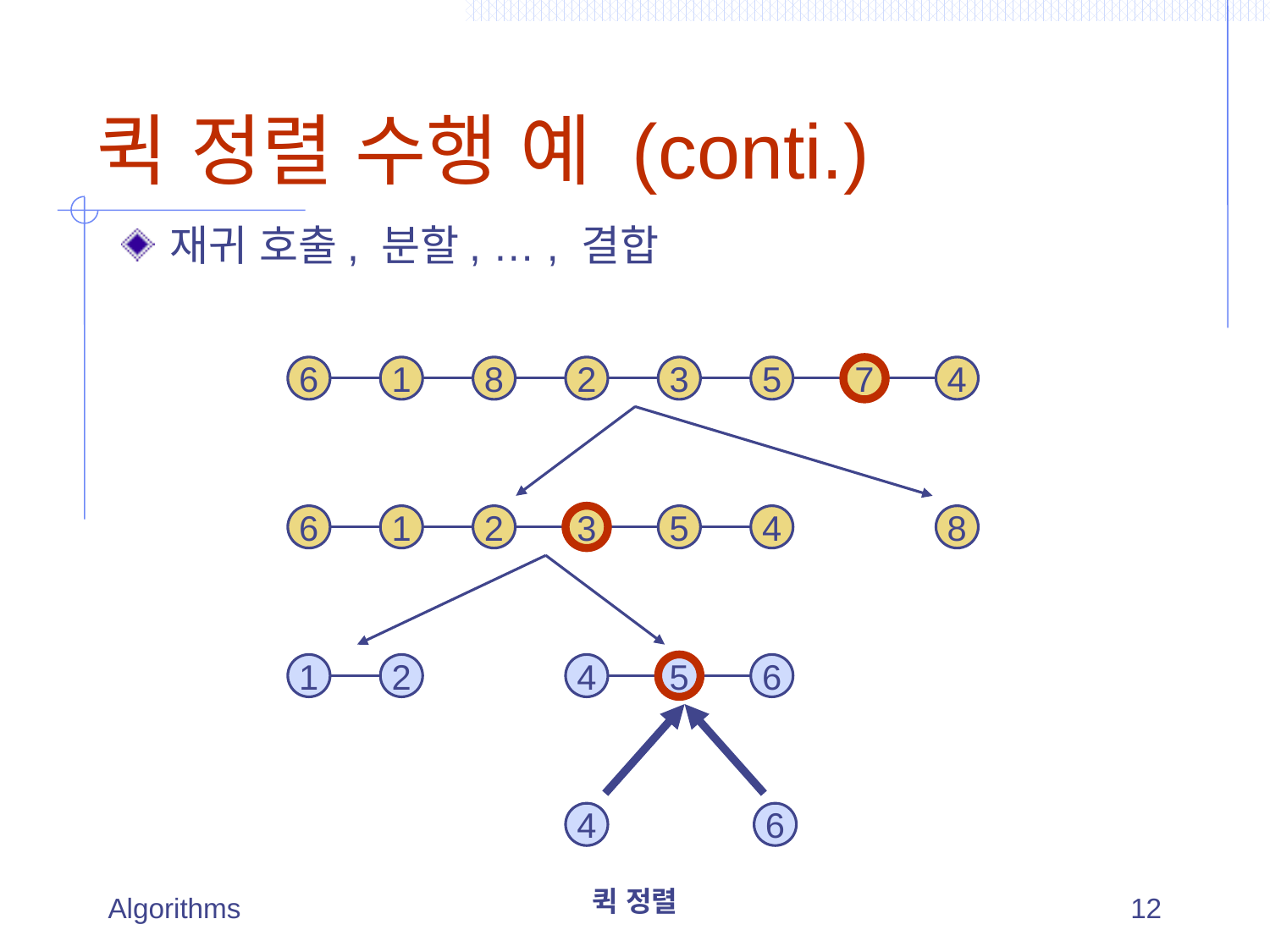

# 퀵 정렬 수행 예 (conti.)
재귀 호출, 분할, … , 결합
6
1
8
2
3
5
7
4
6
1
2
3
5
4
8
1
2
4
5
6
4
6
Algorithms
퀵 정렬
12